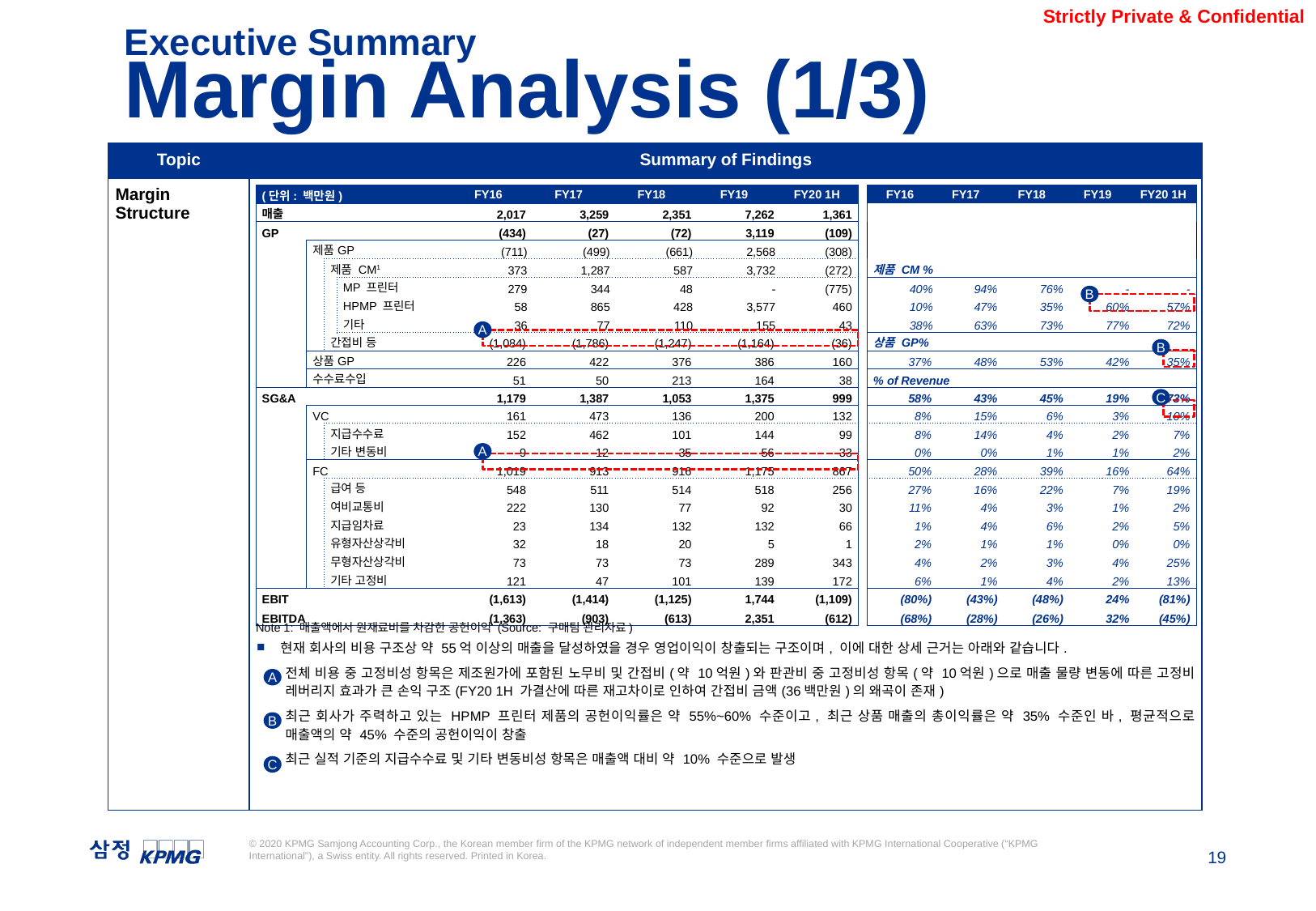

Executive Summary
Margin Analysis (1/3)
| Topic | Summary of Findings |
| --- | --- |
| Margin Structure | 현재 회사의 비용 구조상 약 55억 이상의 매출을 달성하였을 경우 영업이익이 창출되는 구조이며, 이에 대한 상세 근거는 아래와 같습니다. 전체 비용 중 고정비성 항목은 제조원가에 포함된 노무비 및 간접비(약 10억원)와 판관비 중 고정비성 항목(약 10억원)으로 매출 물량 변동에 따른 고정비 레버리지 효과가 큰 손익 구조(FY20 1H 가결산에 따른 재고차이로 인하여 간접비 금액(36백만원)의 왜곡이 존재) 최근 회사가 주력하고 있는 HPMP 프린터 제품의 공헌이익률은 약 55%~60% 수준이고, 최근 상품 매출의 총이익률은 약 35% 수준인 바, 평균적으로 매출액의 약 45% 수준의 공헌이익이 창출 최근 실적 기준의 지급수수료 및 기타 변동비성 항목은 매출액 대비 약 10% 수준으로 발생 |
| (단위: 백만원) |  |  |  | FY16 | FY17 | FY18 | FY19 | FY20 1H |  | FY16 | FY17 | FY18 | FY19 | FY20 1H |
| --- | --- | --- | --- | --- | --- | --- | --- | --- | --- | --- | --- | --- | --- | --- |
| 매출 |  |  |  | 2,017 | 3,259 | 2,351 | 7,262 | 1,361 |  |  |  |  |  |  |
| GP |  |  |  | (434) | (27) | (72) | 3,119 | (109) |  |  |  |  |  |  |
|  | 제품GP |  |  | (711) | (499) | (661) | 2,568 | (308) |  |  |  |  |  |  |
|  |  | 제품 CM1 |  | 373 | 1,287 | 587 | 3,732 | (272) |  | 제품 CM % |  |  |  |  |
|  |  |  | MP 프린터 | 279 | 344 | 48 | - | (775) |  | 40% | 94% | 76% | - | - |
|  |  |  | HPMP 프린터 | 58 | 865 | 428 | 3,577 | 460 |  | 10% | 47% | 35% | 60% | 57% |
|  |  |  | 기타 | 36 | 77 | 110 | 155 | 43 |  | 38% | 63% | 73% | 77% | 72% |
|  |  | 간접비 등 |  | (1,084) | (1,786) | (1,247) | (1,164) | (36) |  | 상품 GP% |  |  |  |  |
|  | 상품GP |  |  | 226 | 422 | 376 | 386 | 160 |  | 37% | 48% | 53% | 42% | 35% |
|  | 수수료수입 |  |  | 51 | 50 | 213 | 164 | 38 |  | % of Revenue |  |  |  |  |
| SG&A |  |  |  | 1,179 | 1,387 | 1,053 | 1,375 | 999 |  | 58% | 43% | 45% | 19% | 73% |
|  | VC |  |  | 161 | 473 | 136 | 200 | 132 |  | 8% | 15% | 6% | 3% | 10% |
|  |  | 지급수수료 |  | 152 | 462 | 101 | 144 | 99 |  | 8% | 14% | 4% | 2% | 7% |
|  |  | 기타 변동비 |  | 9 | 12 | 35 | 56 | 33 |  | 0% | 0% | 1% | 1% | 2% |
|  | FC |  |  | 1,019 | 913 | 916 | 1,175 | 867 |  | 50% | 28% | 39% | 16% | 64% |
|  |  | 급여 등 |  | 548 | 511 | 514 | 518 | 256 |  | 27% | 16% | 22% | 7% | 19% |
|  |  | 여비교통비 |  | 222 | 130 | 77 | 92 | 30 |  | 11% | 4% | 3% | 1% | 2% |
|  |  | 지급임차료 |  | 23 | 134 | 132 | 132 | 66 |  | 1% | 4% | 6% | 2% | 5% |
|  |  | 유형자산상각비 |  | 32 | 18 | 20 | 5 | 1 |  | 2% | 1% | 1% | 0% | 0% |
|  |  | 무형자산상각비 |  | 73 | 73 | 73 | 289 | 343 |  | 4% | 2% | 3% | 4% | 25% |
|  |  | 기타 고정비 |  | 121 | 47 | 101 | 139 | 172 |  | 6% | 1% | 4% | 2% | 13% |
| EBIT |  |  |  | (1,613) | (1,414) | (1,125) | 1,744 | (1,109) |  | (80%) | (43%) | (48%) | 24% | (81%) |
| EBITDA |  |  |  | (1,363) | (903) | (613) | 2,351 | (612) |  | (68%) | (28%) | (26%) | 32% | (45%) |
B

A

B

C

A

Note 1: 매출액에서 원재료비를 차감한 공헌이익 (Source: 구매팀 관리자료)
A
B
C